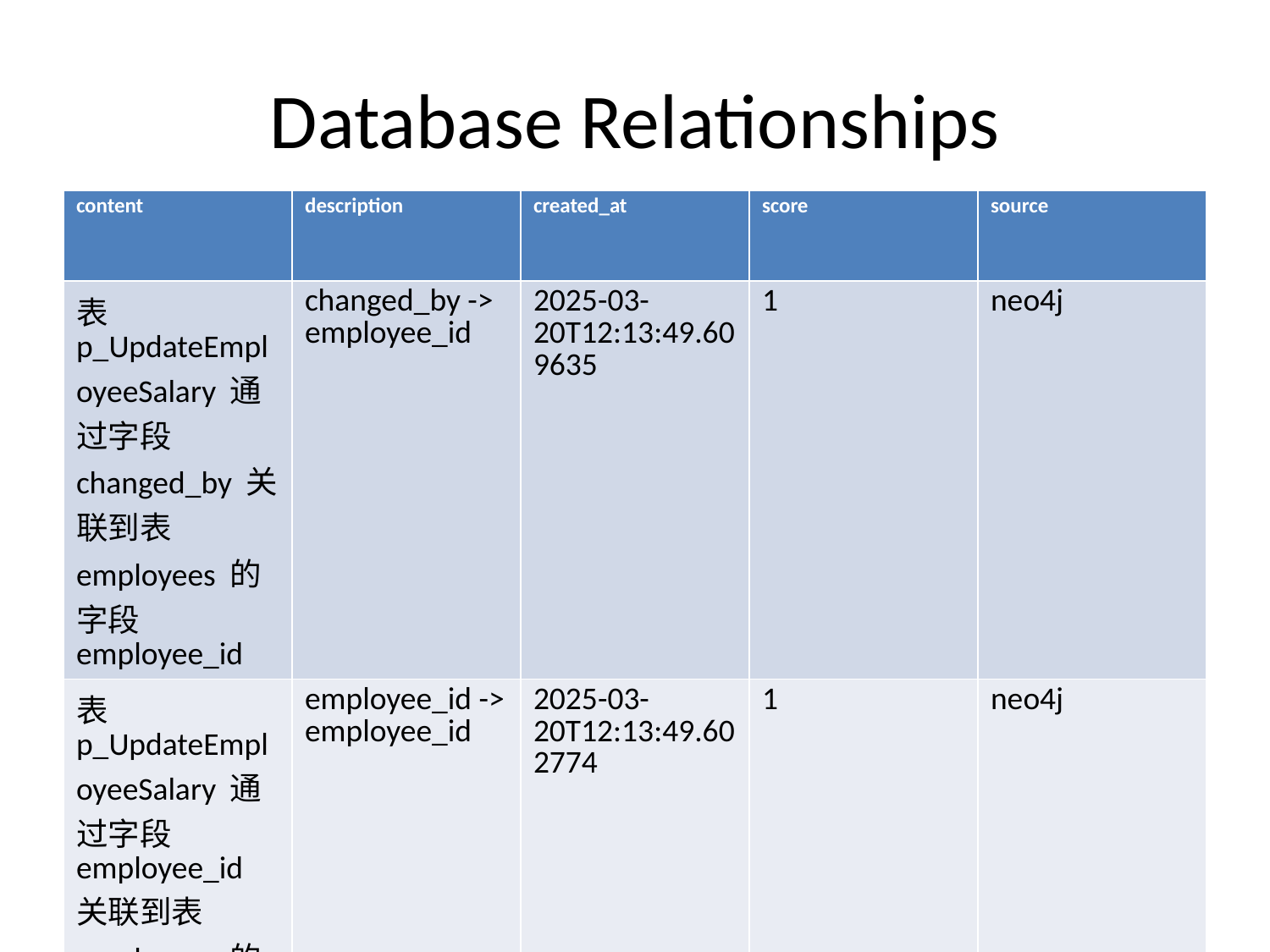

# Database Relationships
| content | description | created\_at | score | source |
| --- | --- | --- | --- | --- |
| 表 p\_UpdateEmployeeSalary 通过字段 changed\_by 关联到表 employees 的字段 employee\_id | changed\_by -> employee\_id | 2025-03-20T12:13:49.609635 | 1 | neo4j |
| 表 p\_UpdateEmployeeSalary 通过字段 employee\_id 关联到表 employees 的字段 employee\_id | employee\_id -> employee\_id | 2025-03-20T12:13:49.602774 | 1 | neo4j |
| 表 v\_employee\_history\_log 通过字段 changed\_by 关联到表 employees 的字段 employee\_id | changed\_by -> employee\_id | 2025-03-20T12:13:49.558247 | 1 | neo4j |
| 表 v\_employee\_history\_log 通过字段 employee\_id 关联到表 employees 的字段 employee\_id | employee\_id -> employee\_id | 2025-03-20T12:13:49.549595 | 1 | neo4j |
| 表 v\_high\_salary\_employees 通过字段 employee\_id 关联到表 employees 的字段 employee\_id | employee\_id -> employee\_id | 2025-03-20T12:13:49.516154 | 1 | neo4j |
| 表 v\_employee\_details 通过字段 employee\_id 关联到表 employees 的字段 employee\_id | employee\_id -> employee\_id | 2025-03-20T12:13:49.491655 | 1 | neo4j |